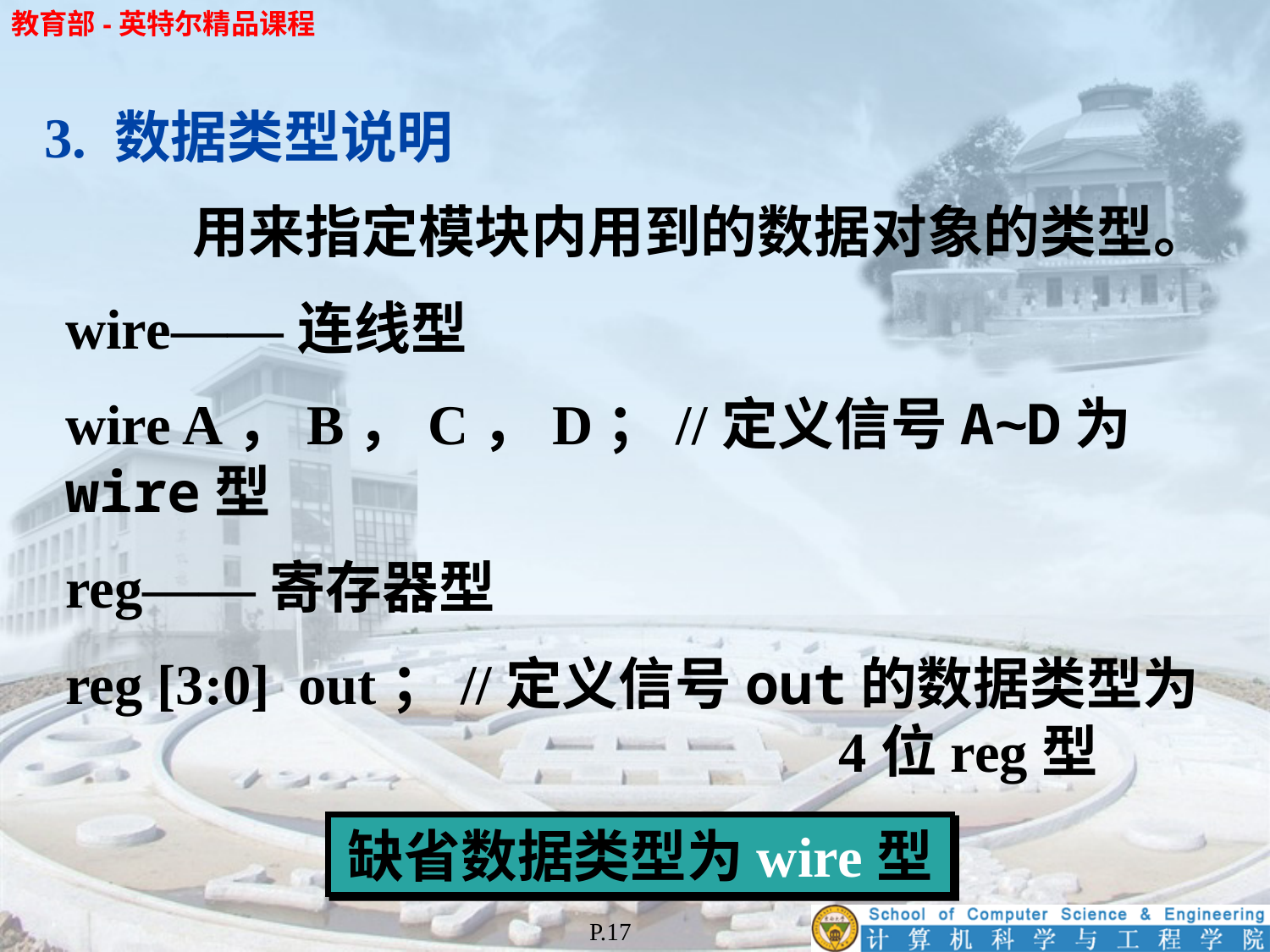

3. 数据类型说明
	用来指定模块内用到的数据对象的类型。
wire——连线型
wire A，B，C，D；//定义信号A~D为wire型
reg——寄存器型
reg [3:0]  out；//定义信号out的数据类型为                               4位reg型
缺省数据类型为wire型
P.17